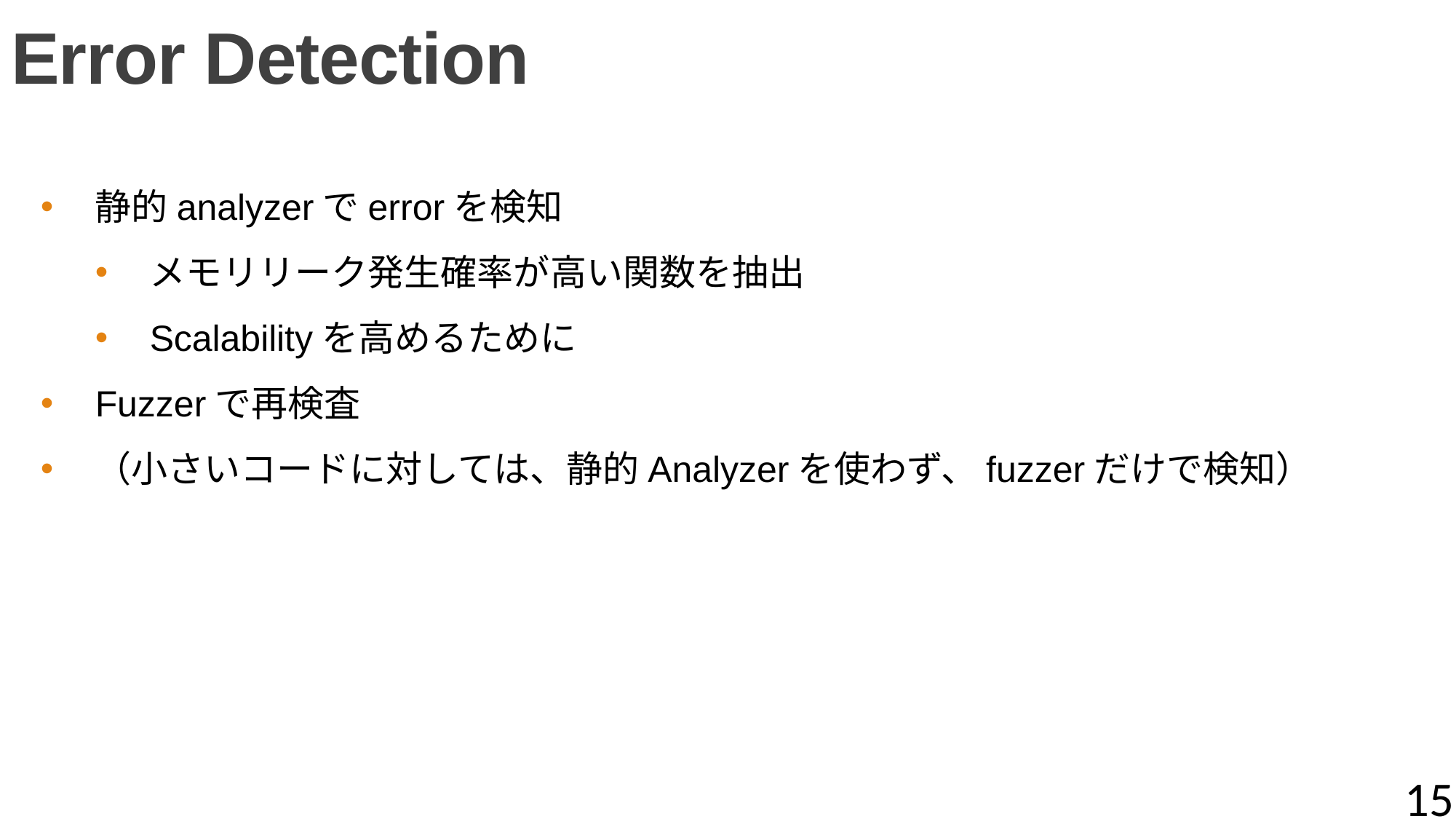

Error Detection
静的analyzerでerrorを検知
メモリリーク発生確率が高い関数を抽出
Scalabilityを高めるために
Fuzzerで再検査
（小さいコードに対しては、静的Analyzerを使わず、fuzzerだけで検知）
15